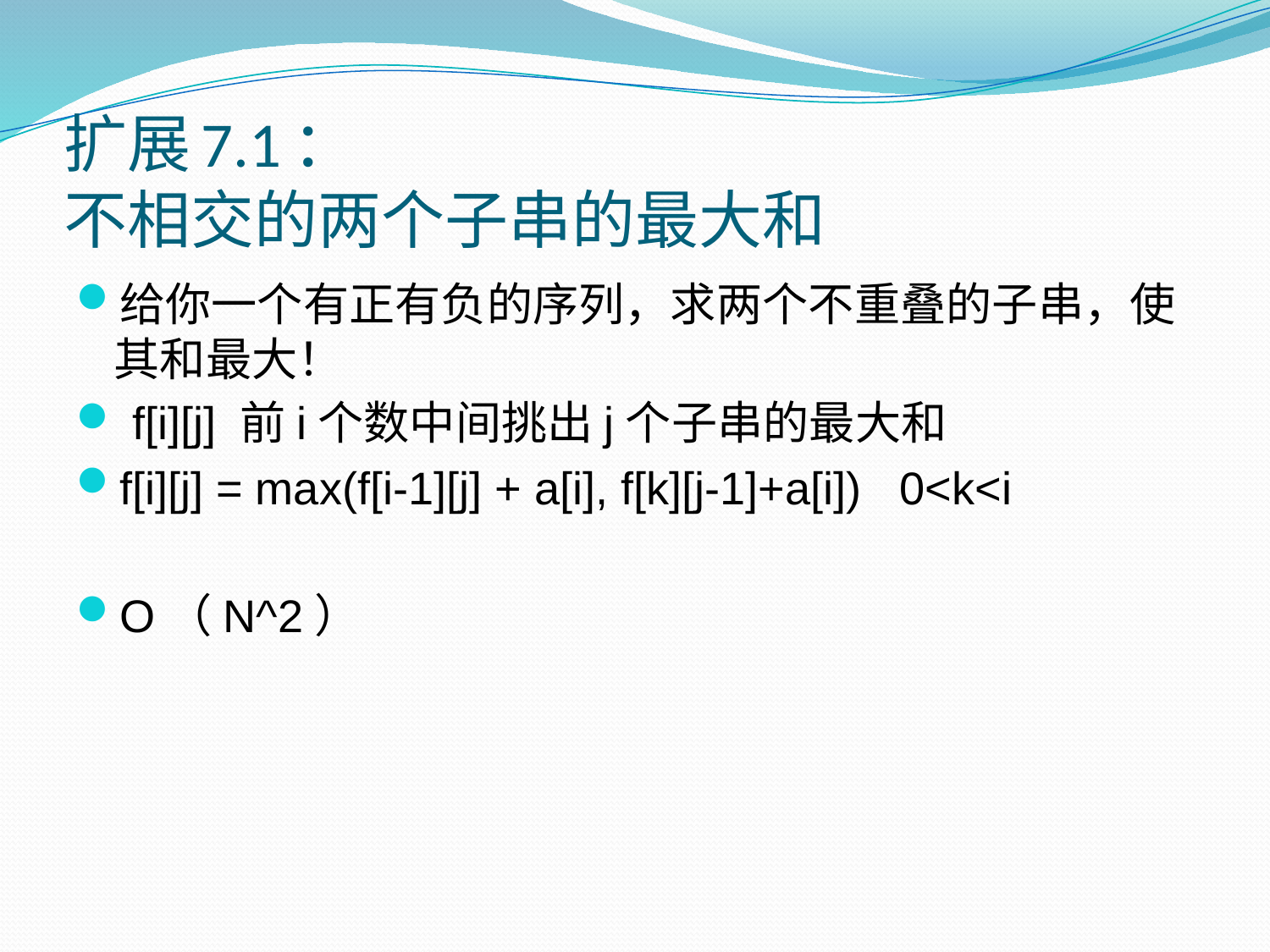

# 扩展7.1： 不相交的两个子串的最大和
给你一个有正有负的序列，求两个不重叠的子串，使其和最大！
 f[i][j] 前i个数中间挑出j个子串的最大和
f[i][j] = max(f[i-1][j] + a[i], f[k][j-1]+a[i])   0<k<i

O（N^2）